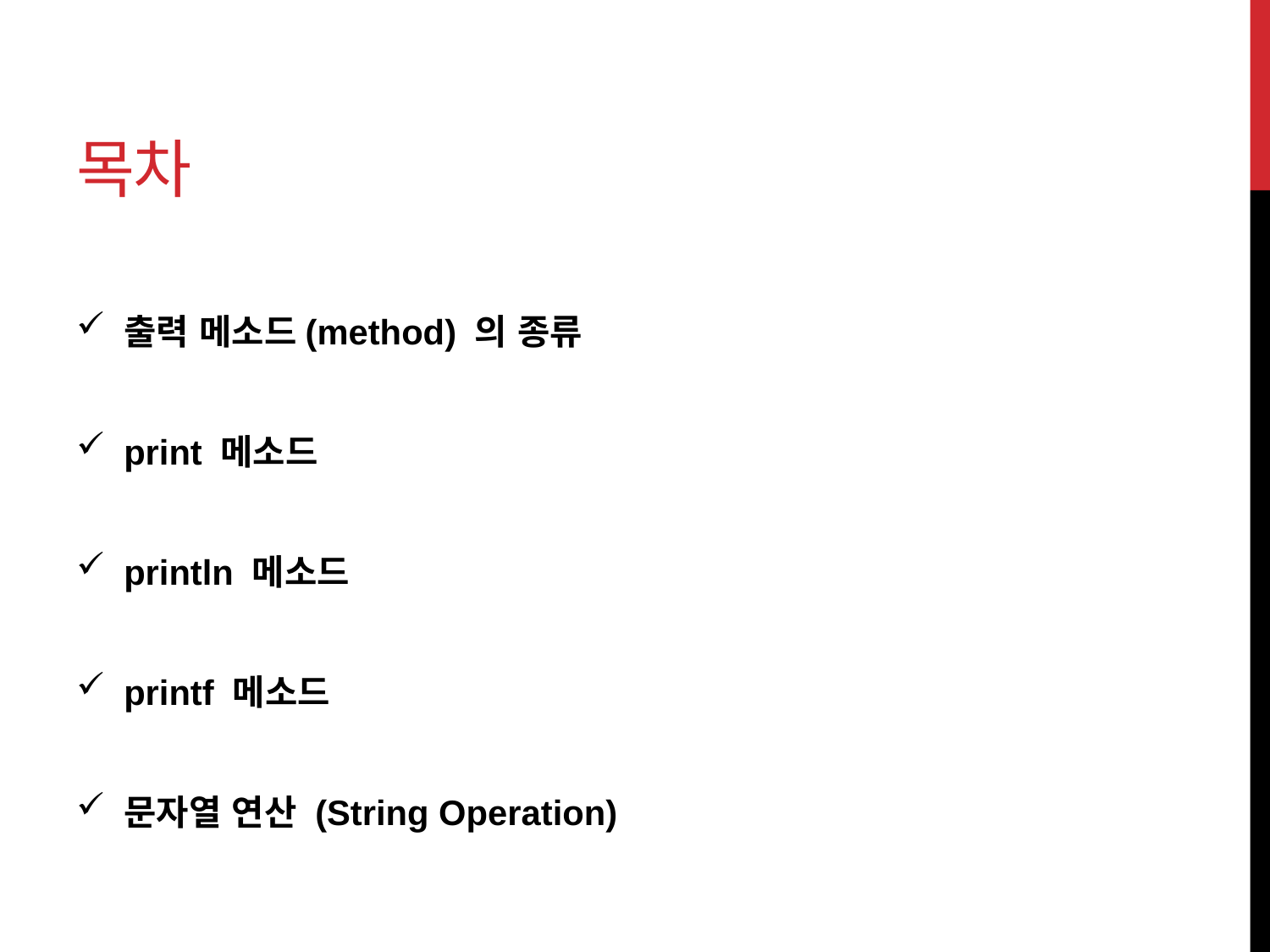

# 목차

출력 메소드(method) 의 종류

print 메소드

println 메소드

printf 메소드

문자열 연산 (String Operation)